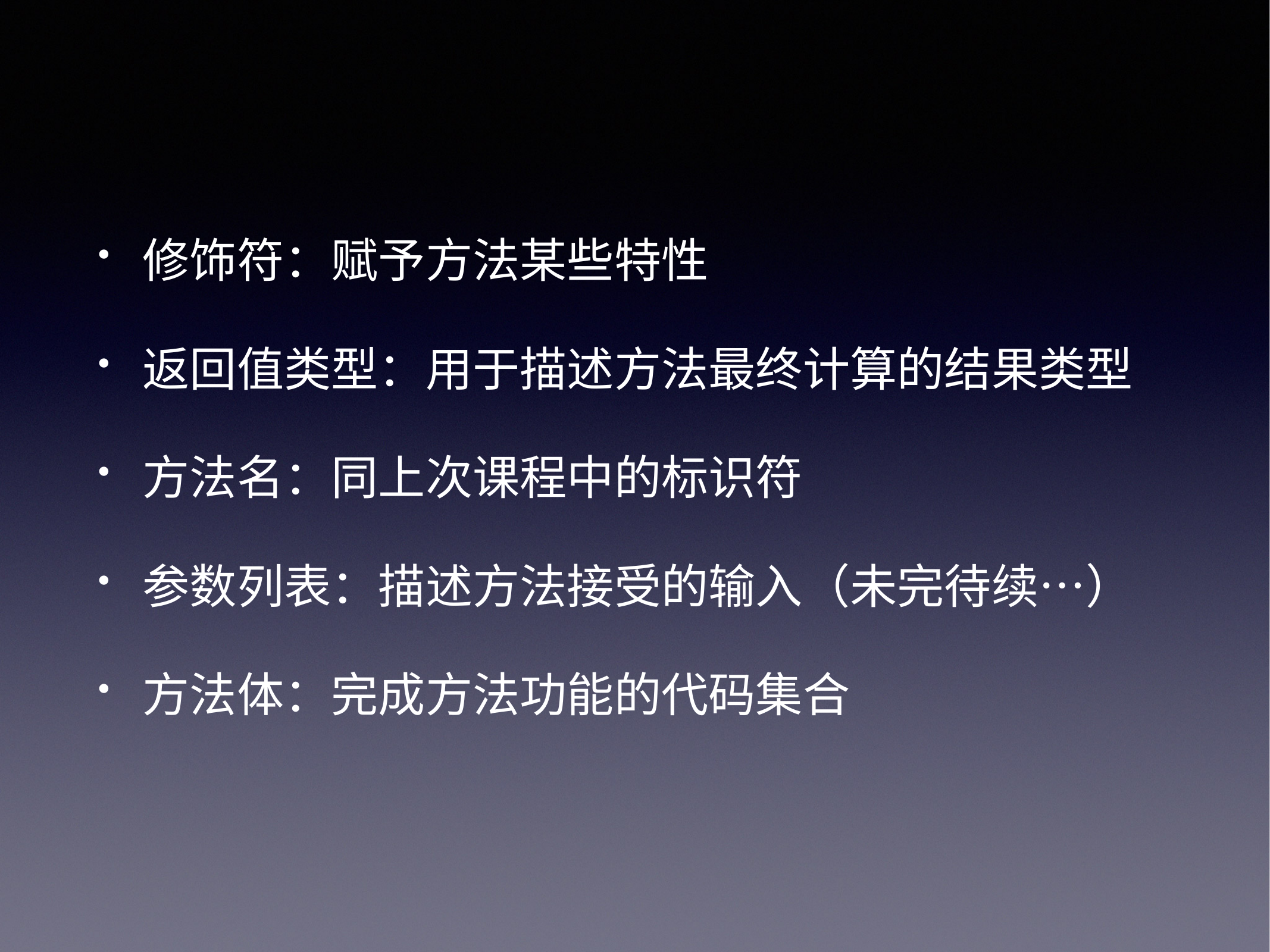

修饰符：赋予方法某些特性
返回值类型：用于描述方法最终计算的结果类型
方法名：同上次课程中的标识符
参数列表：描述方法接受的输入（未完待续…）
方法体：完成方法功能的代码集合